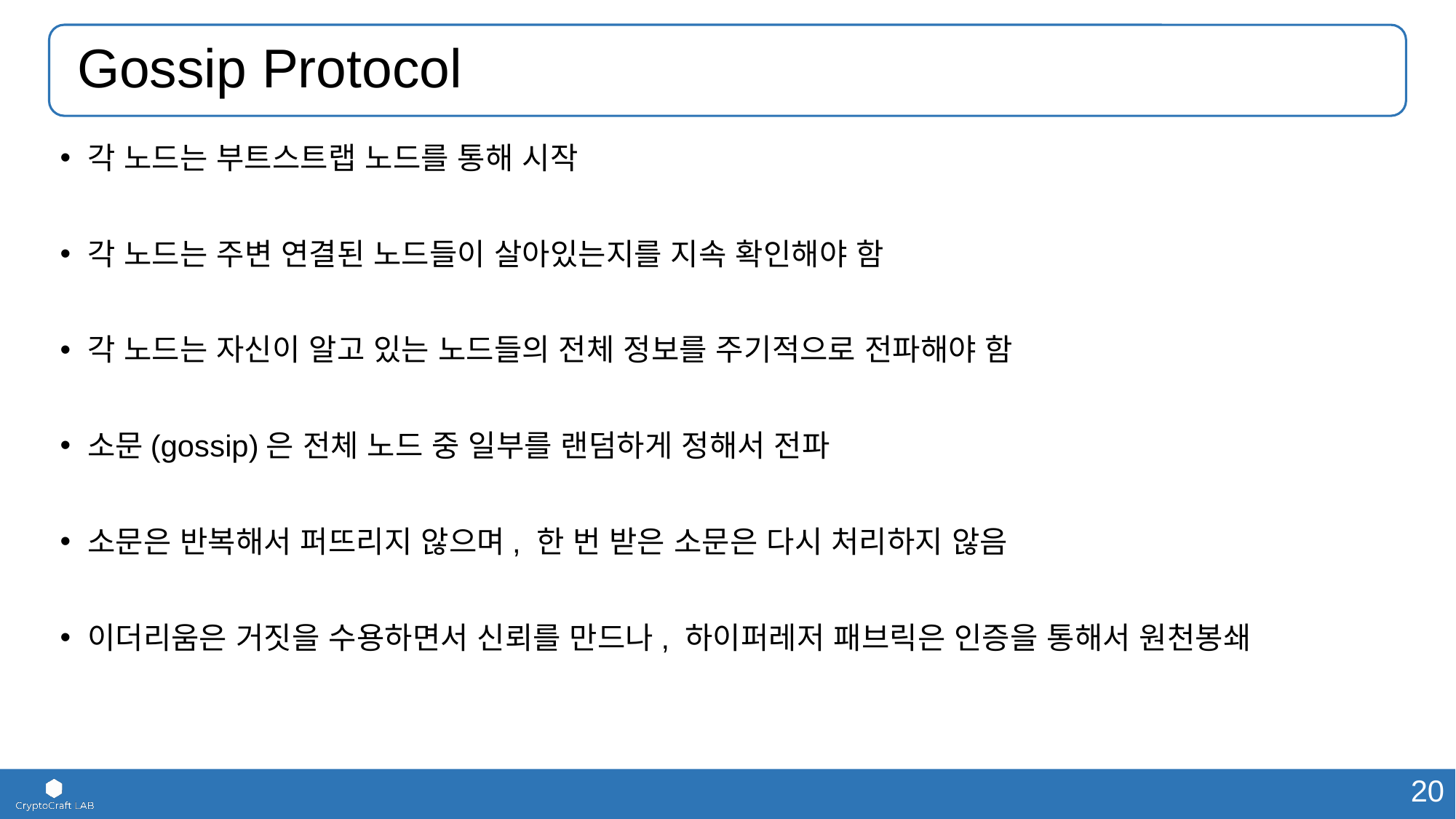

# Gossip Protocol
각 노드는 부트스트랩 노드를 통해 시작

각 노드는 주변 연결된 노드들이 살아있는지를 지속 확인해야 함

각 노드는 자신이 알고 있는 노드들의 전체 정보를 주기적으로 전파해야 함

소문(gossip)은 전체 노드 중 일부를 랜덤하게 정해서 전파

소문은 반복해서 퍼뜨리지 않으며, 한 번 받은 소문은 다시 처리하지 않음

이더리움은 거짓을 수용하면서 신뢰를 만드나, 하이퍼레저 패브릭은 인증을 통해서 원천봉쇄